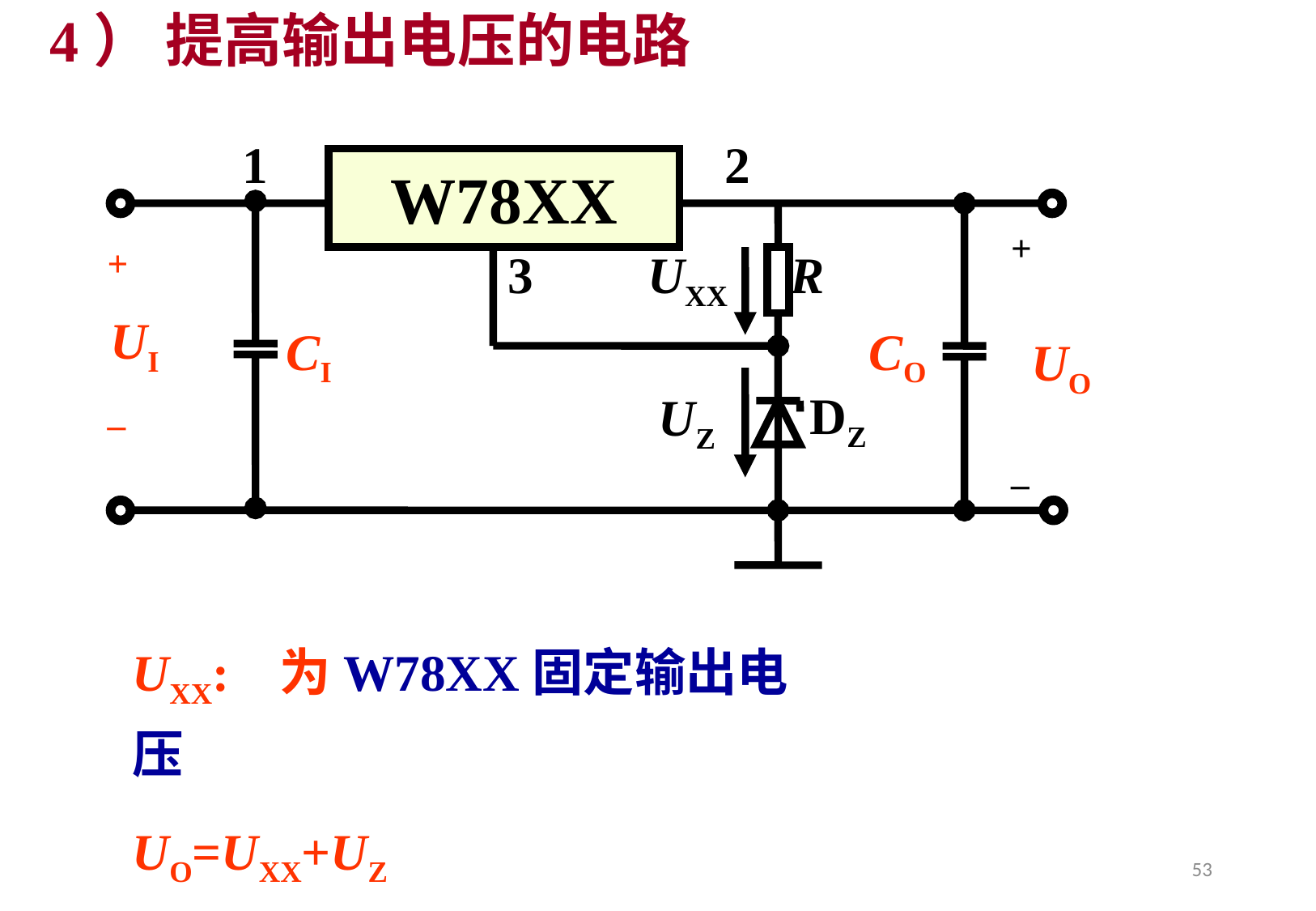

4） 提高输出电压的电路

1
2
W78XX
+

_

+

_

3
UXX
R

UI

CI

CO
UO

DZ
UZ

UXX:   为W78XX固定输出电压
UO=UXX+UZ
53